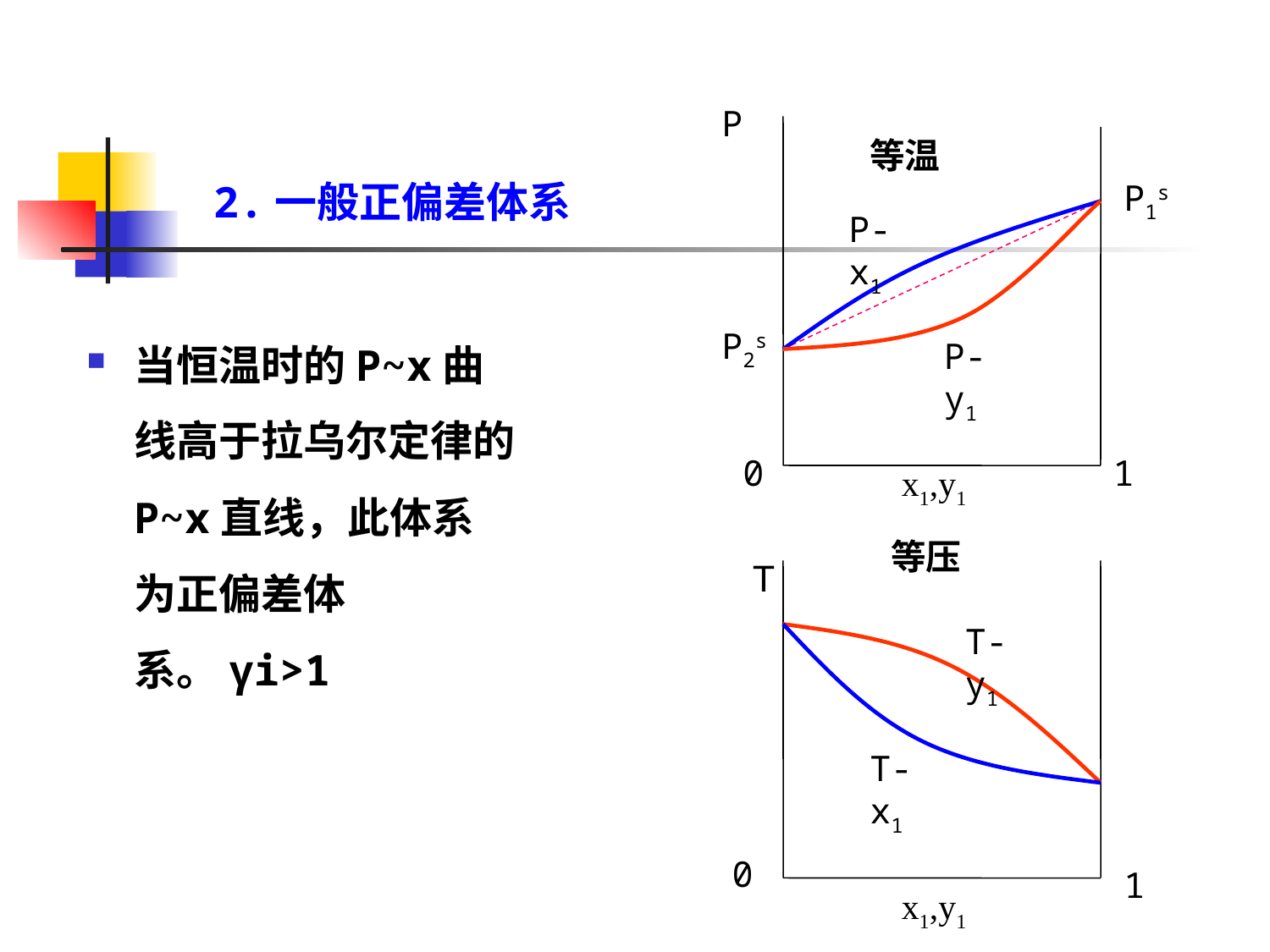

P

等温

2.一般正偏差体系
P1s

P-x1
# 当恒温时的P~x曲线高于拉乌尔定律的P~x直线，此体系为正偏差体系。γi>1
P2s
P-y1
0
1
x1,y1

等压
T

T-y1

T-x1
0
1

x1,y1
22